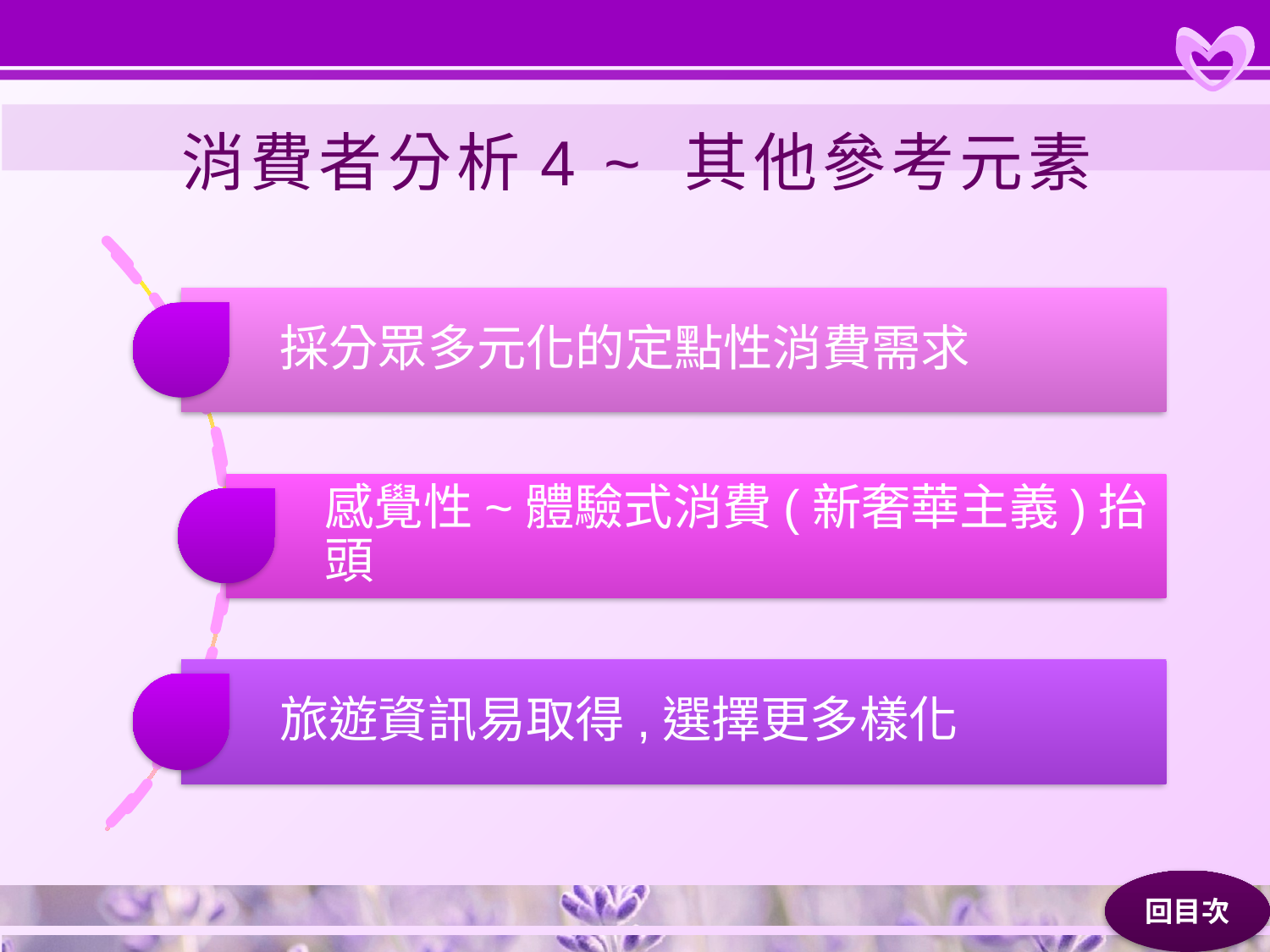

# 消費者分析4 ~ 其他參考元素
採分眾多元化的定點性消費需求
感覺性~體驗式消費(新奢華主義)抬頭
旅遊資訊易取得,選擇更多樣化
回目次